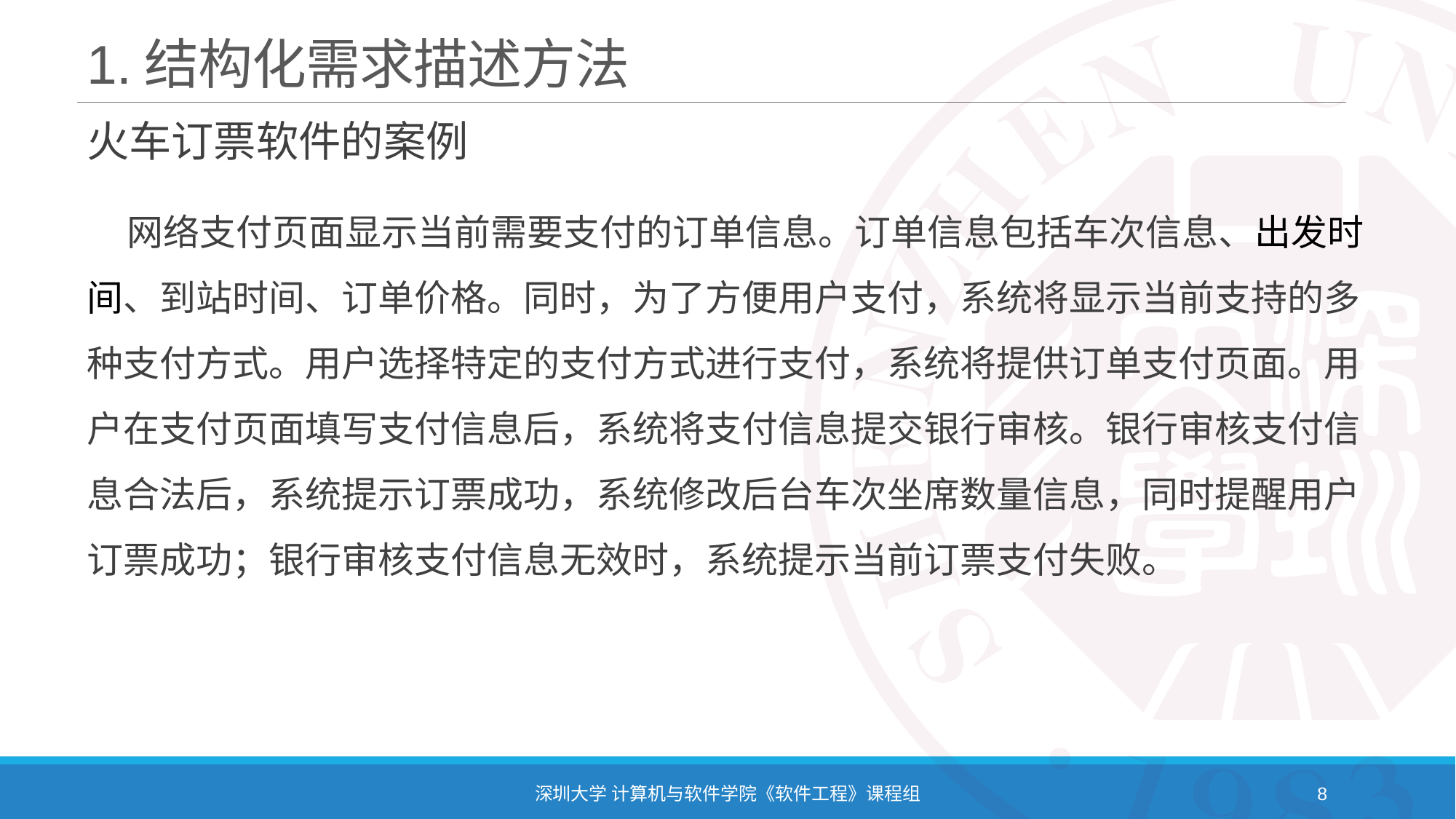

# 1.结构化需求描述方法
火车订票软件的案例
网络支付页面显示当前需要支付的订单信息。订单信息包括车次信息、出发时间、到站时间、订单价格。同时，为了方便用户支付，系统将显示当前支持的多种支付方式。用户选择特定的支付方式进行支付，系统将提供订单支付页面。用户在支付页面填写支付信息后，系统将支付信息提交银行审核。银行审核支付信息合法后，系统提示订票成功，系统修改后台车次坐席数量信息，同时提醒用户订票成功；银行审核支付信息无效时，系统提示当前订票支付失败。

深圳大学 计算机与软件学院《软件工程》课程组
8